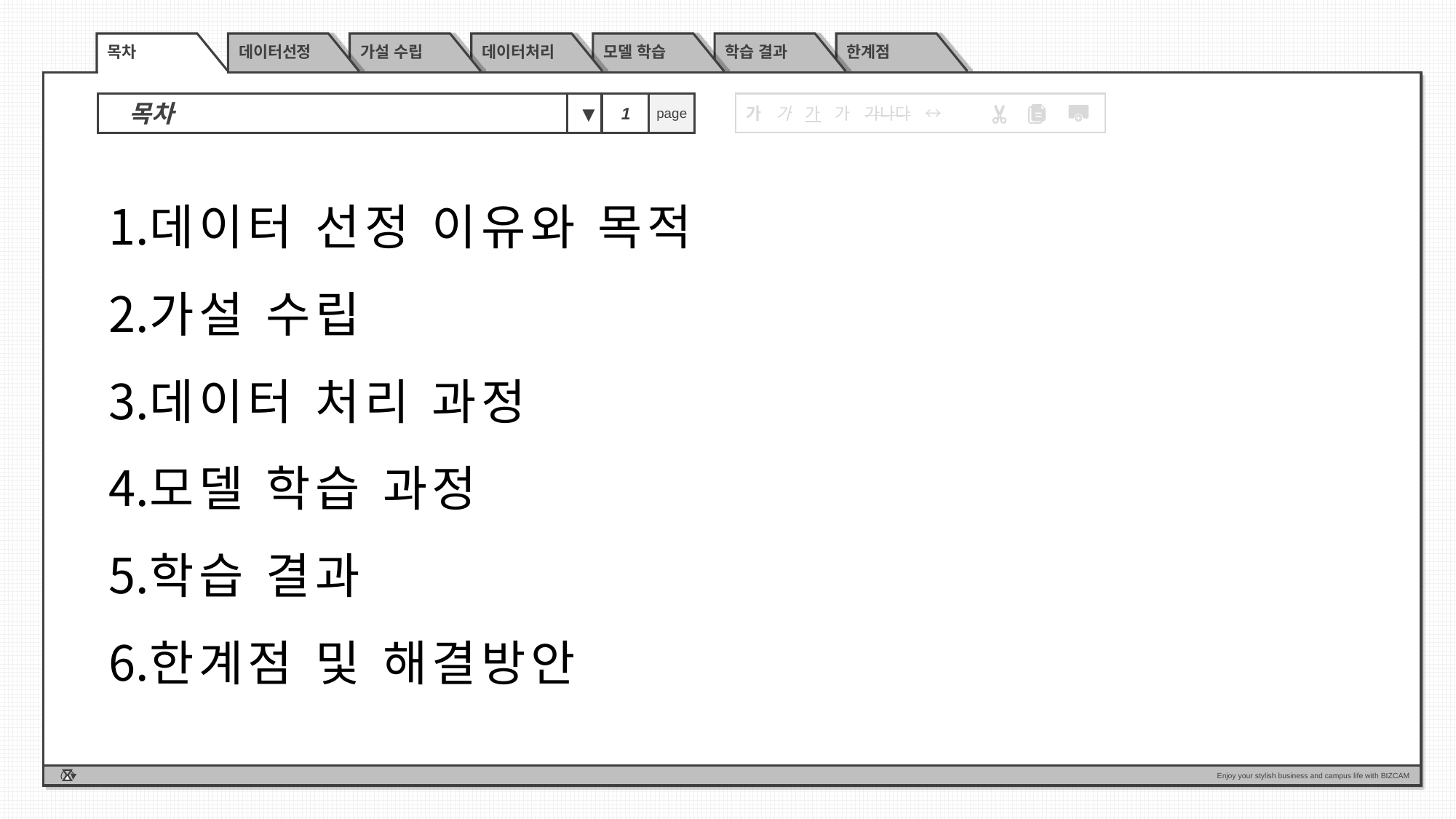

목차
데이터선정
가설 수립
데이터처리
모델 학습
학습 결과
한계점
데이터 선정 이유와 목적
가설 수립
데이터 처리 과정
모델 학습 과정
학습 결과
한계점 및 해결방안
목차
▼
1
page
가   가   가   가   가나다   ↔

Enjoy your stylish business and campus life with BIZCAM